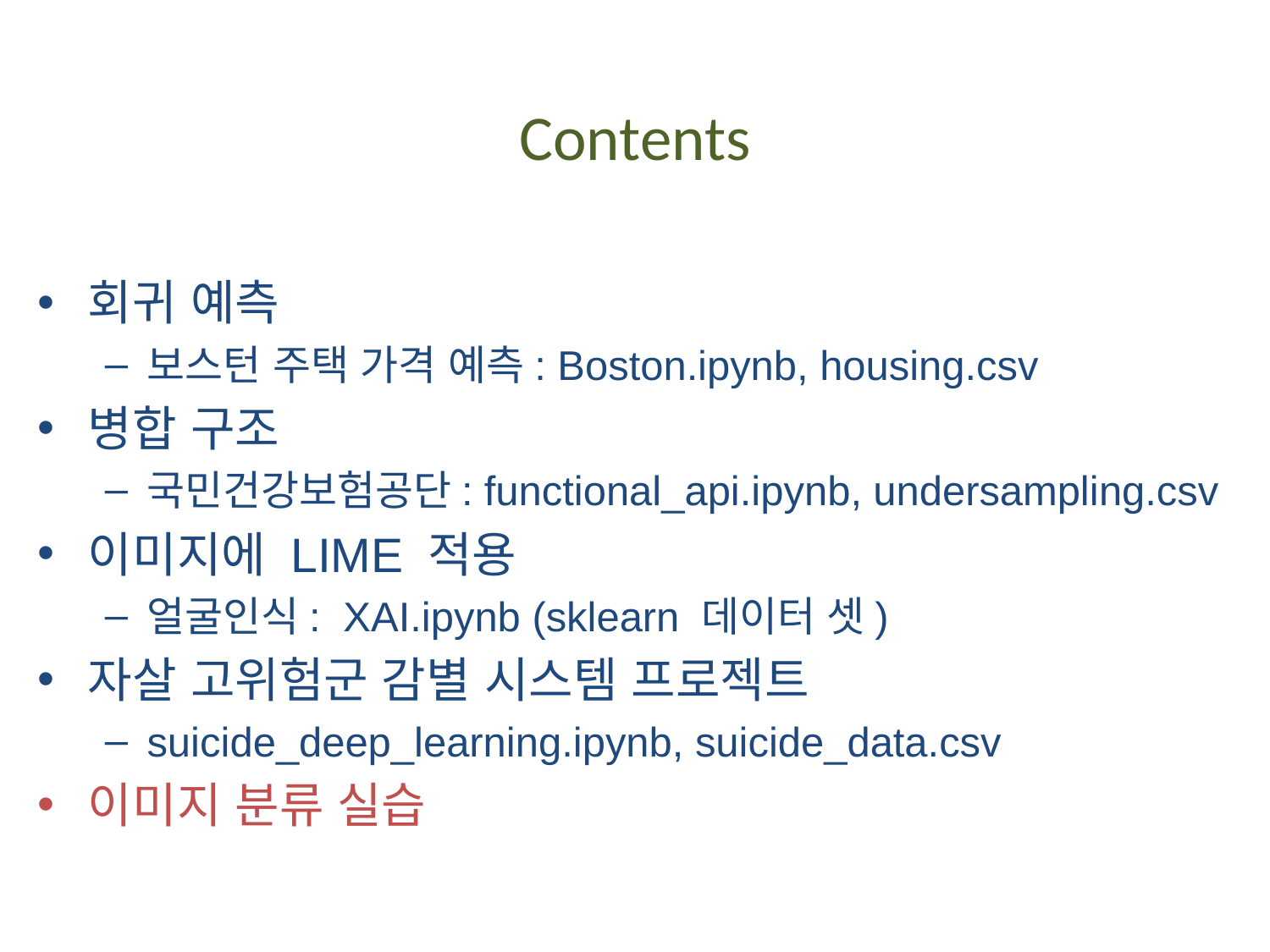

# Contents
회귀 예측
보스턴 주택 가격 예측: Boston.ipynb, housing.csv
병합 구조
국민건강보험공단: functional_api.ipynb, undersampling.csv
이미지에 LIME 적용
얼굴인식:  XAI.ipynb (sklearn 데이터 셋)
자살 고위험군 감별 시스템 프로젝트
suicide_deep_learning.ipynb, suicide_data.csv
이미지 분류 실습